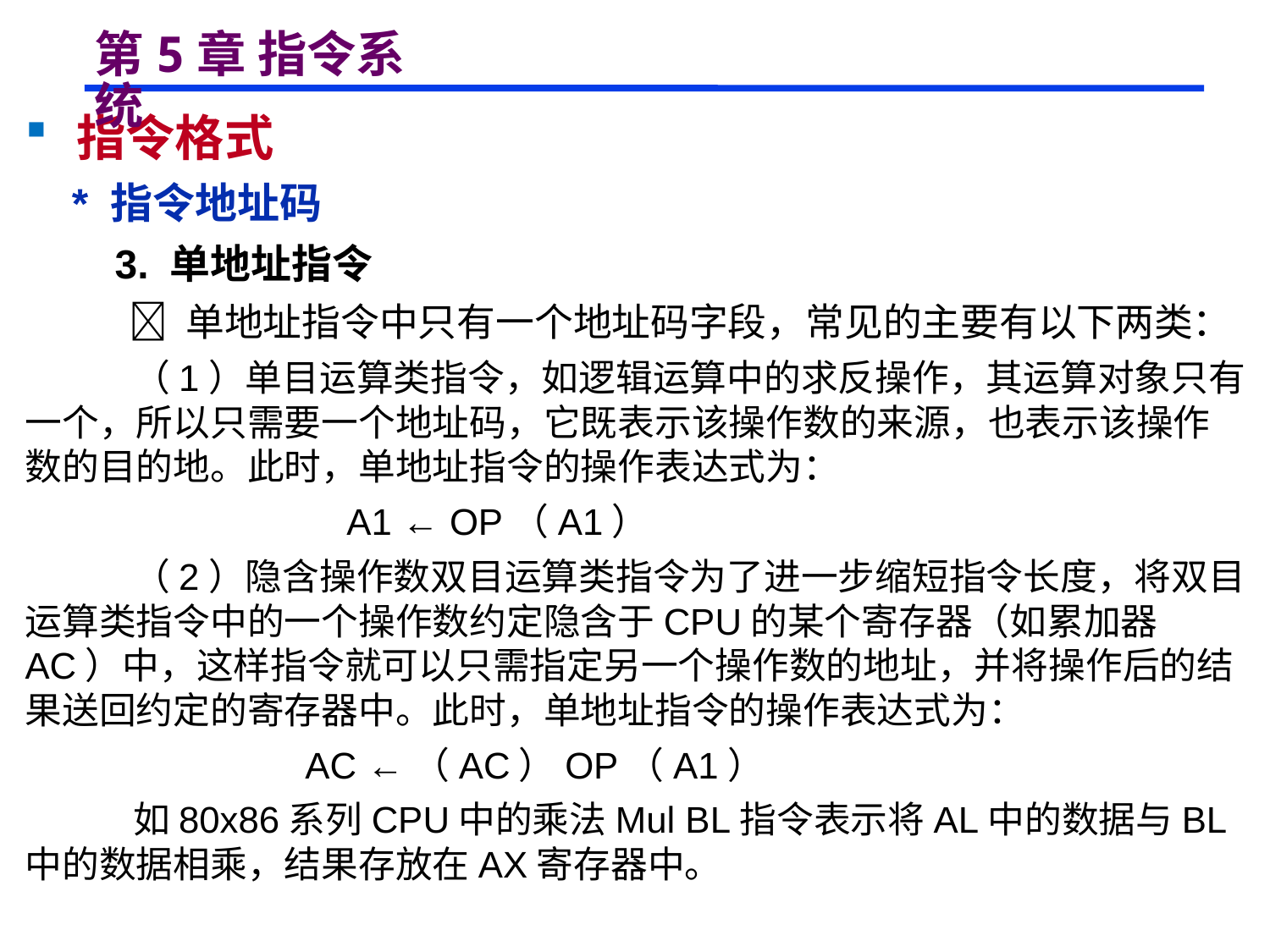

# 第5章 指令系统
 指令格式
    * 指令地址码
        3. 单地址指令
            • 单地址指令中只有一个地址码字段，常见的主要有以下两类：
            （1）单目运算类指令，如逻辑运算中的求反操作，其运算对象只有一个，所以只需要一个地址码，它既表示该操作数的来源，也表示该操作数的目的地。此时，单地址指令的操作表达式为：
                               A1 ← OP（A1）
            （2）隐含操作数双目运算类指令为了进一步缩短指令长度，将双目运算类指令中的一个操作数约定隐含于CPU的某个寄存器（如累加器AC）中，这样指令就可以只需指定另一个操作数的地址，并将操作后的结果送回约定的寄存器中。此时，单地址指令的操作表达式为：
                           AC ←（AC）OP（A1）
            如80x86系列CPU中的乘法Mul BL指令表示将AL中的数据与BL中的数据相乘，结果存放在AX寄存器中。